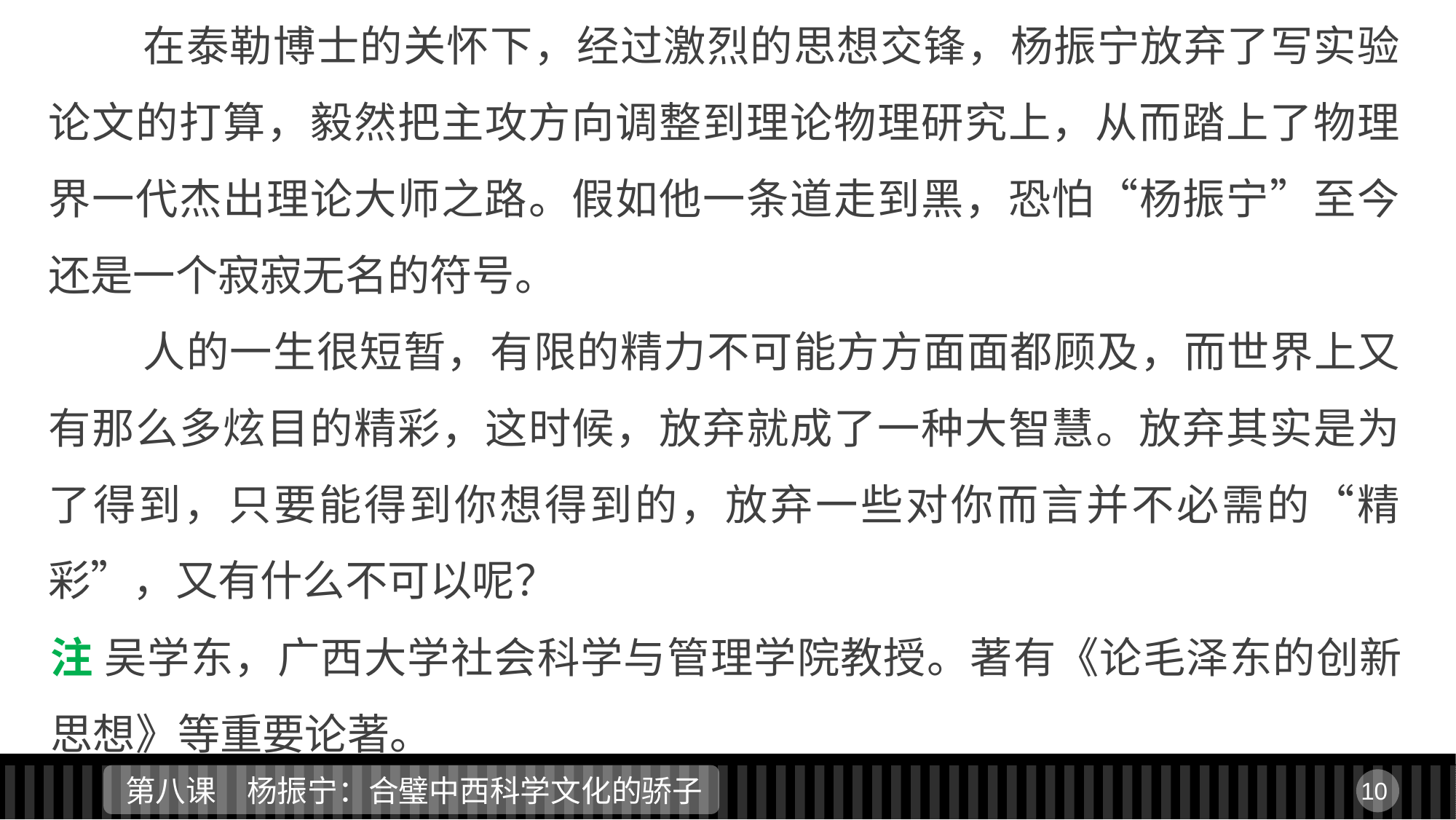

在泰勒博士的关怀下，经过激烈的思想交锋，杨振宁放弃了写实验论文的打算，毅然把主攻方向调整到理论物理研究上，从而踏上了物理界一代杰出理论大师之路。假如他一条道走到黑，恐怕“杨振宁”至今还是一个寂寂无名的符号。
        人的一生很短暂，有限的精力不可能方方面面都顾及，而世界上又有那么多炫目的精彩，这时候，放弃就成了一种大智慧。放弃其实是为了得到，只要能得到你想得到的，放弃一些对你而言并不必需的“精彩”，又有什么不可以呢？
注 吴学东，广西大学社会科学与管理学院教授。著有《论毛泽东的创新思想》等重要论著。